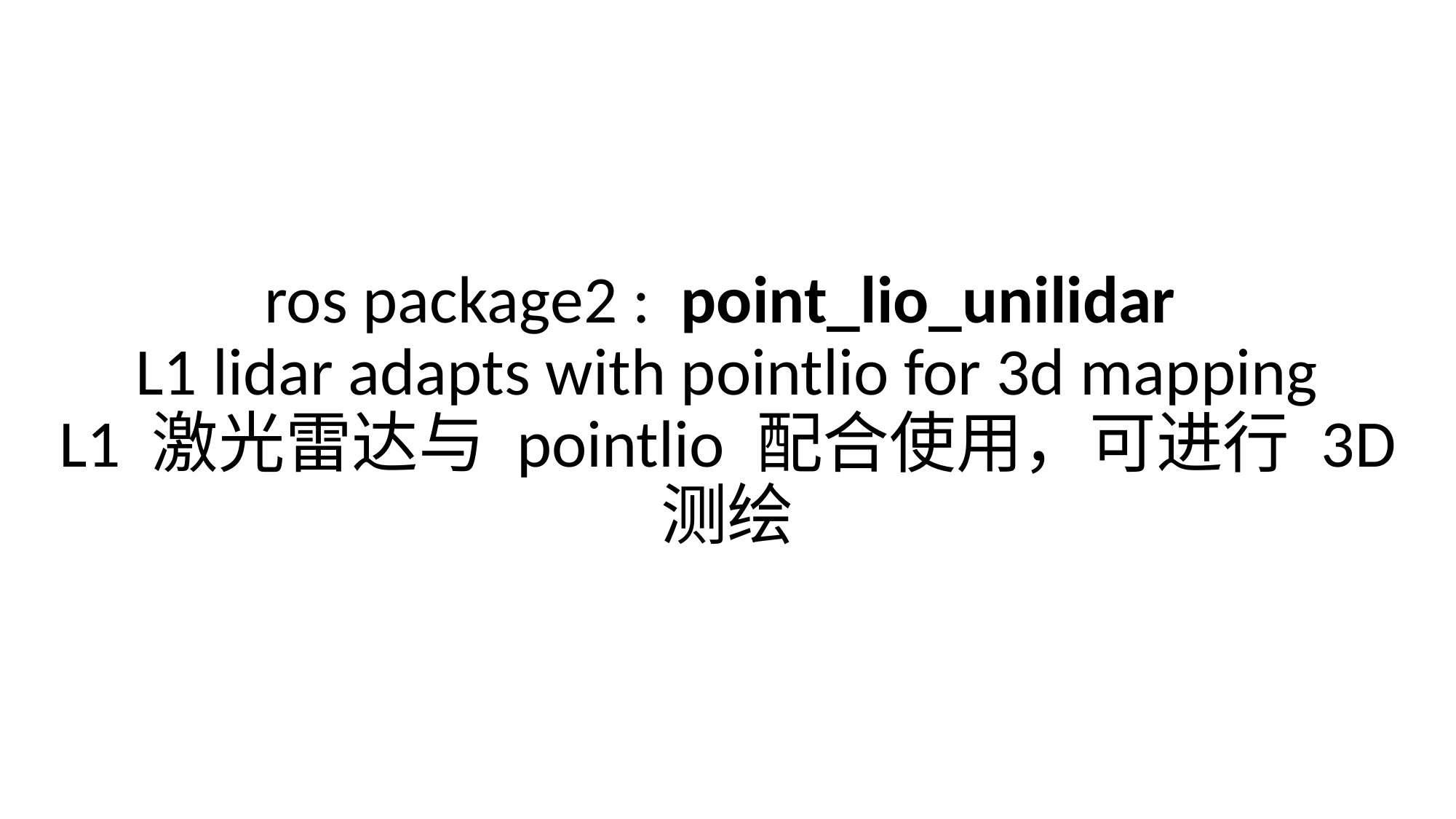

# ros package2 :  point_lio_unilidar L1 lidar adapts with pointlio for 3d mapping L1 激光雷达与 pointlio 配合使用，可进行 3D 测绘